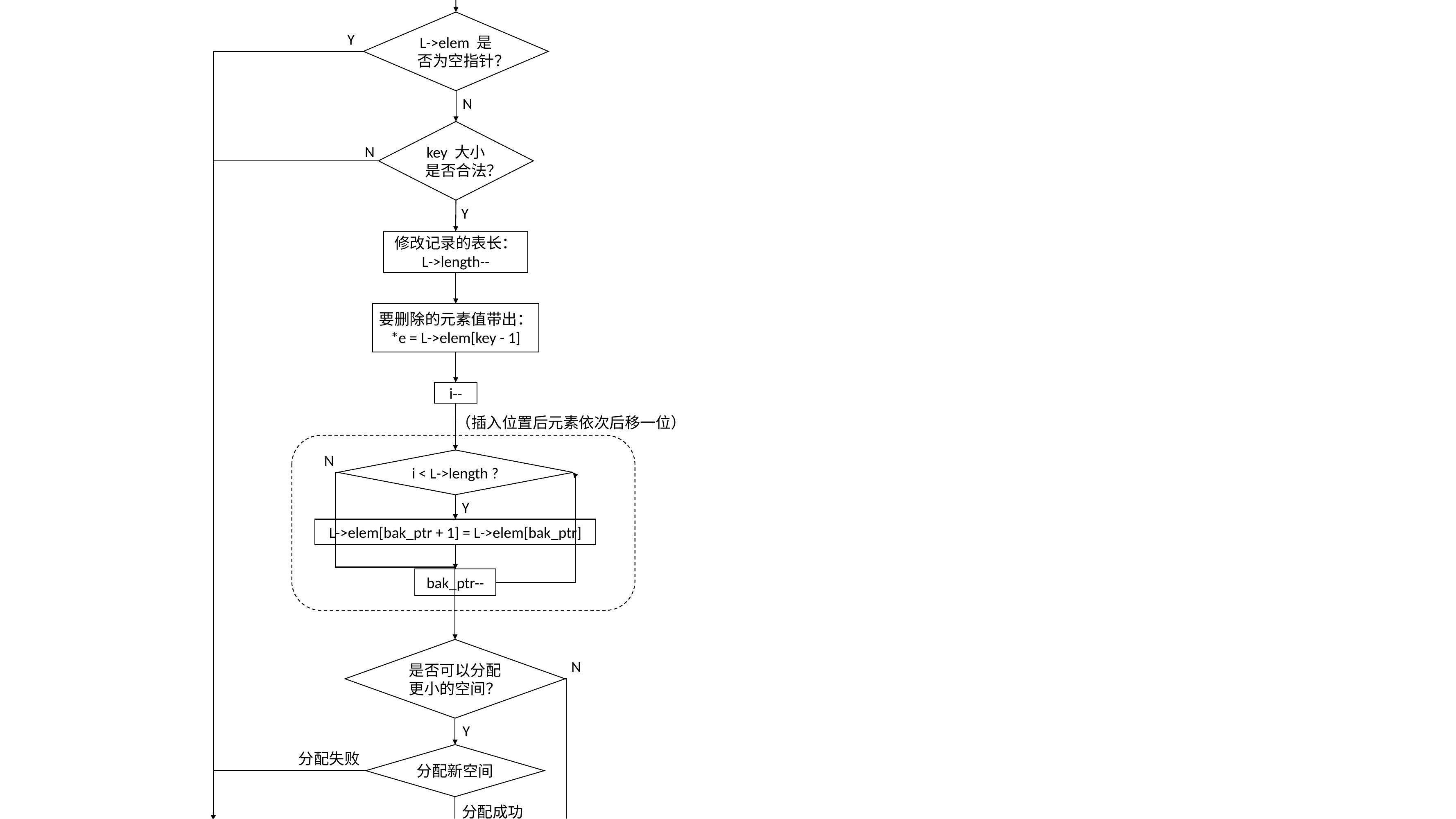

ListDelete(&L, key, &val)
L->elem 是否为空指针？
Y
N
key 大小是否合法？
N
Y
修改记录的表长：
L->length--
要删除的元素值带出：
*e = L->elem[key - 1]
i--
（插入位置后元素依次后移一位）

N
i < L->length ?
Y
L->elem[bak_ptr + 1] = L->elem[bak_ptr]
bak_ptr--
是否可以分配更小的空间？
N
Y
分配新空间
分配失败
分配成功
返回ERROR
返回OK